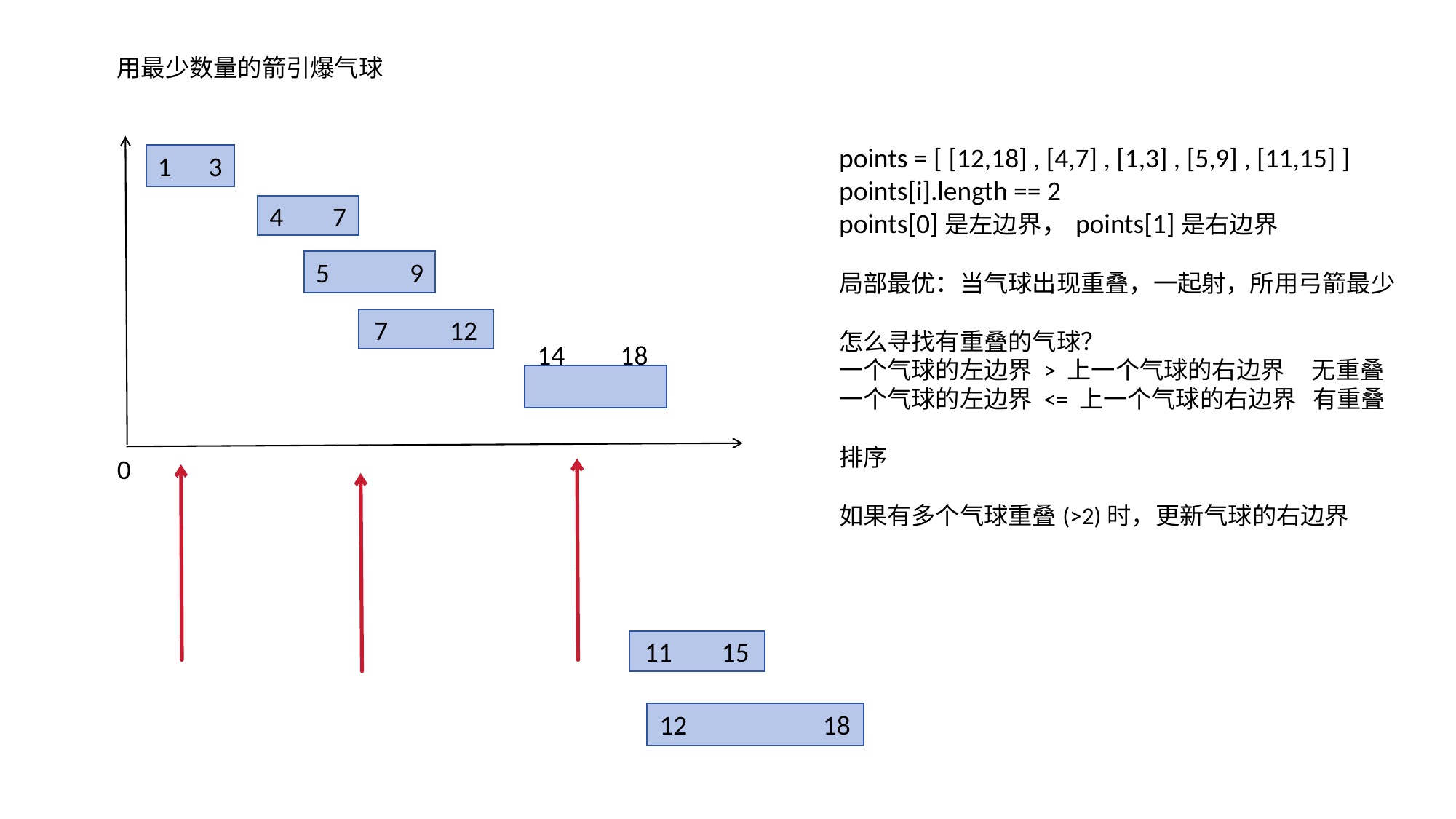

用最少数量的箭引爆气球
points = [ [12,18] , [4,7] , [1,3] , [5,9] , [11,15] ]
points[i].length == 2
points[0]是左边界，points[1]是右边界

局部最优：当气球出现重叠，一起射，所用弓箭最少

怎么寻找有重叠的气球？
一个气球的左边界 > 上一个气球的右边界     无重叠
一个气球的左边界 <= 上一个气球的右边界   有重叠

排序

如果有多个气球重叠(>2)时，更新气球的右边界
1      3
4        7
5             9
7          12
14         18
0
11        15
12                      18